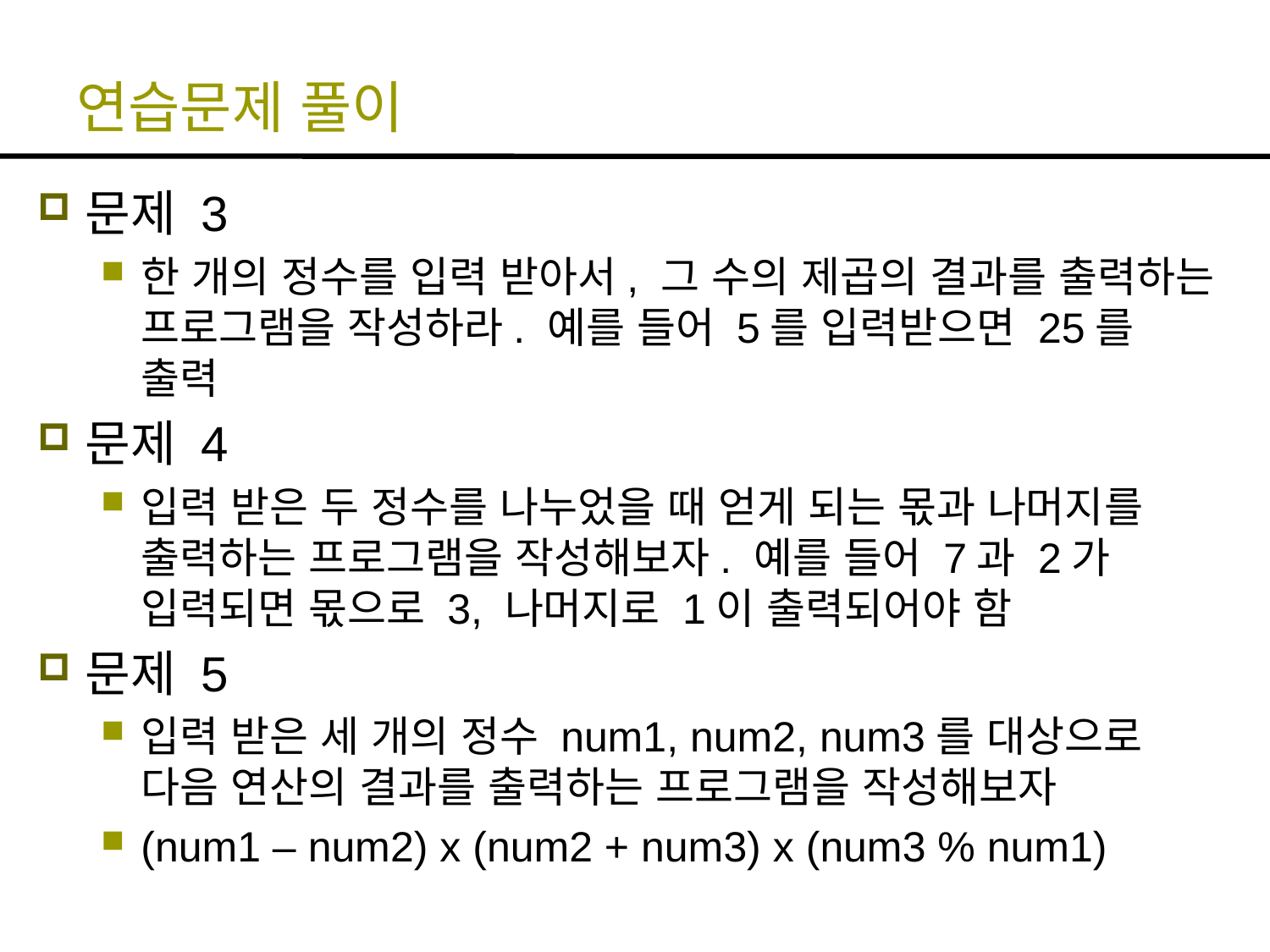

# 연습문제 풀이
문제 3
한 개의 정수를 입력 받아서, 그 수의 제곱의 결과를 출력하는 프로그램을 작성하라. 예를 들어 5를 입력받으면 25를 출력
문제 4
입력 받은 두 정수를 나누었을 때 얻게 되는 몫과 나머지를 출력하는 프로그램을 작성해보자. 예를 들어 7과 2가 입력되면 몫으로 3, 나머지로 1이 출력되어야 함
문제 5
입력 받은 세 개의 정수 num1, num2, num3를 대상으로 다음 연산의 결과를 출력하는 프로그램을 작성해보자
(num1 – num2) x (num2 + num3) x (num3 % num1)